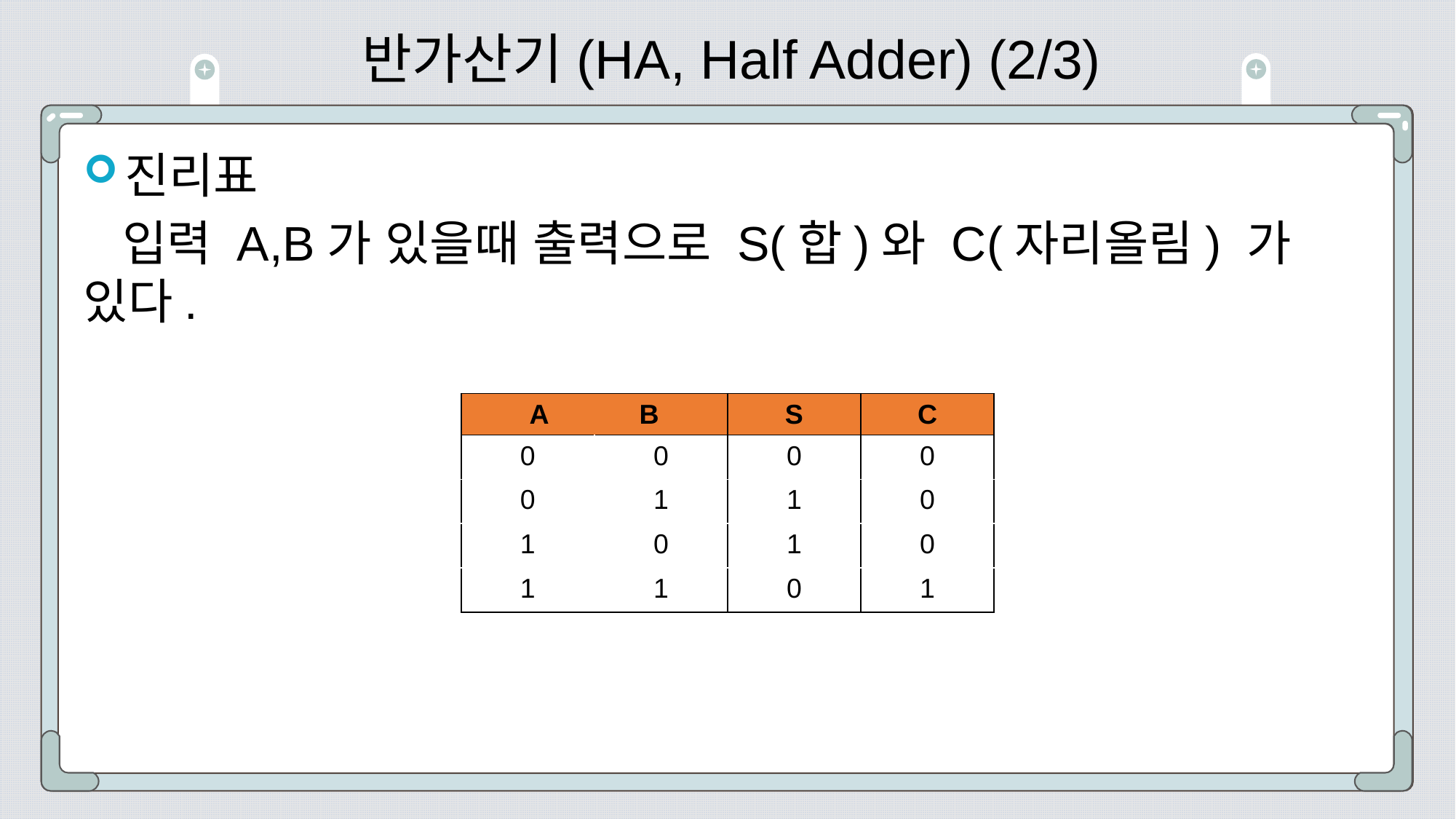

# 반가산기(HA, Half Adder) (2/3)
진리표
  입력 A,B가 있을때 출력으로 S(합)와 C(자리올림) 가 있다.

| A B |  | S | C |
| --- | --- | --- | --- |
| 0 | 0 | 0 | 0 |
| 0 | 1 | 1 | 0 |
| 1 | 0 | 1 | 0 |
| 1 | 1 | 0 | 1 |